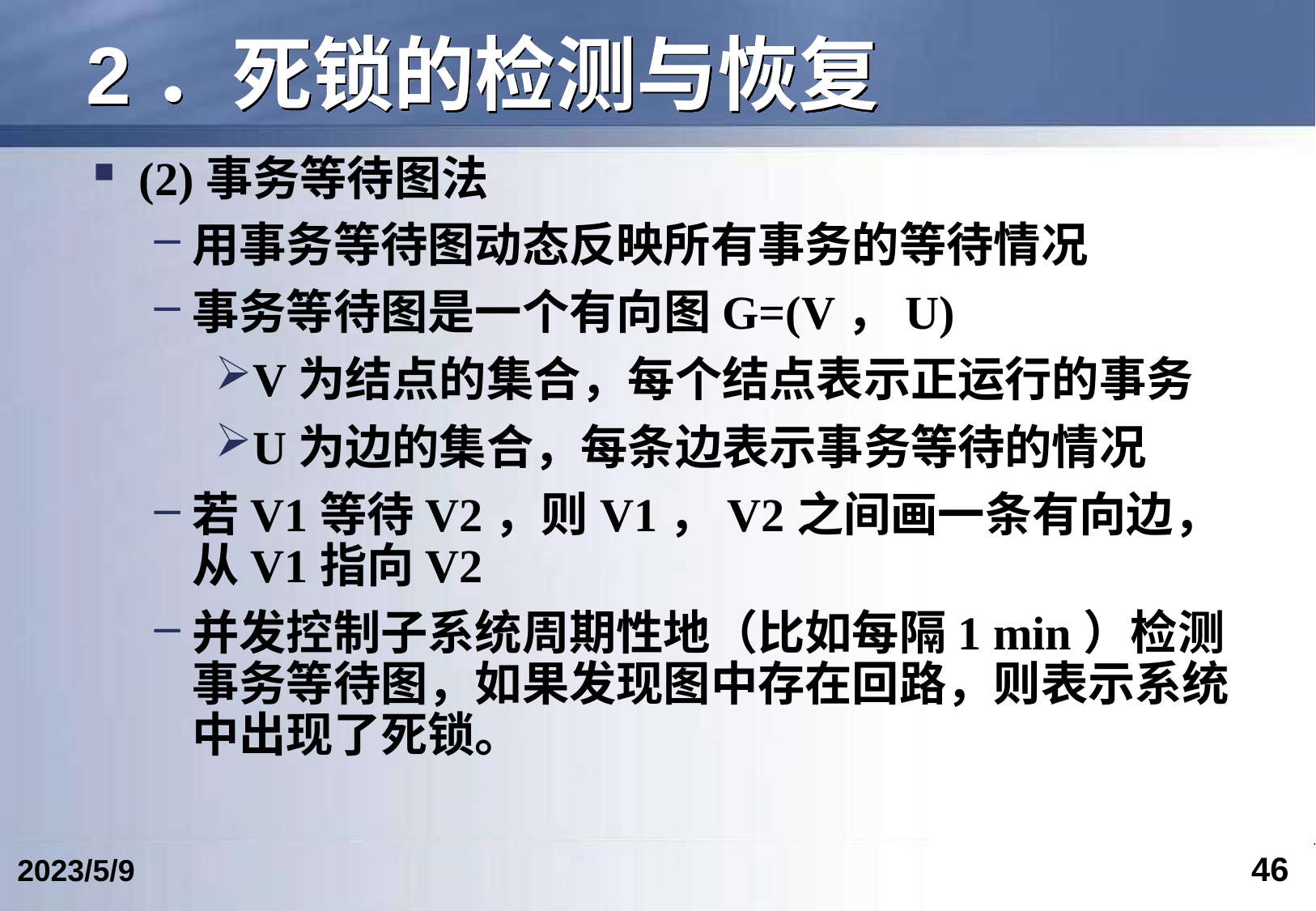

# 2．死锁的检测与恢复
(2)事务等待图法
用事务等待图动态反映所有事务的等待情况
事务等待图是一个有向图G=(V，U)
V为结点的集合，每个结点表示正运行的事务
U为边的集合，每条边表示事务等待的情况
若V1等待V2，则V1，V2之间画一条有向边，从V1指向V2
并发控制子系统周期性地（比如每隔1 min）检测事务等待图，如果发现图中存在回路，则表示系统中出现了死锁。
46
2023/5/9